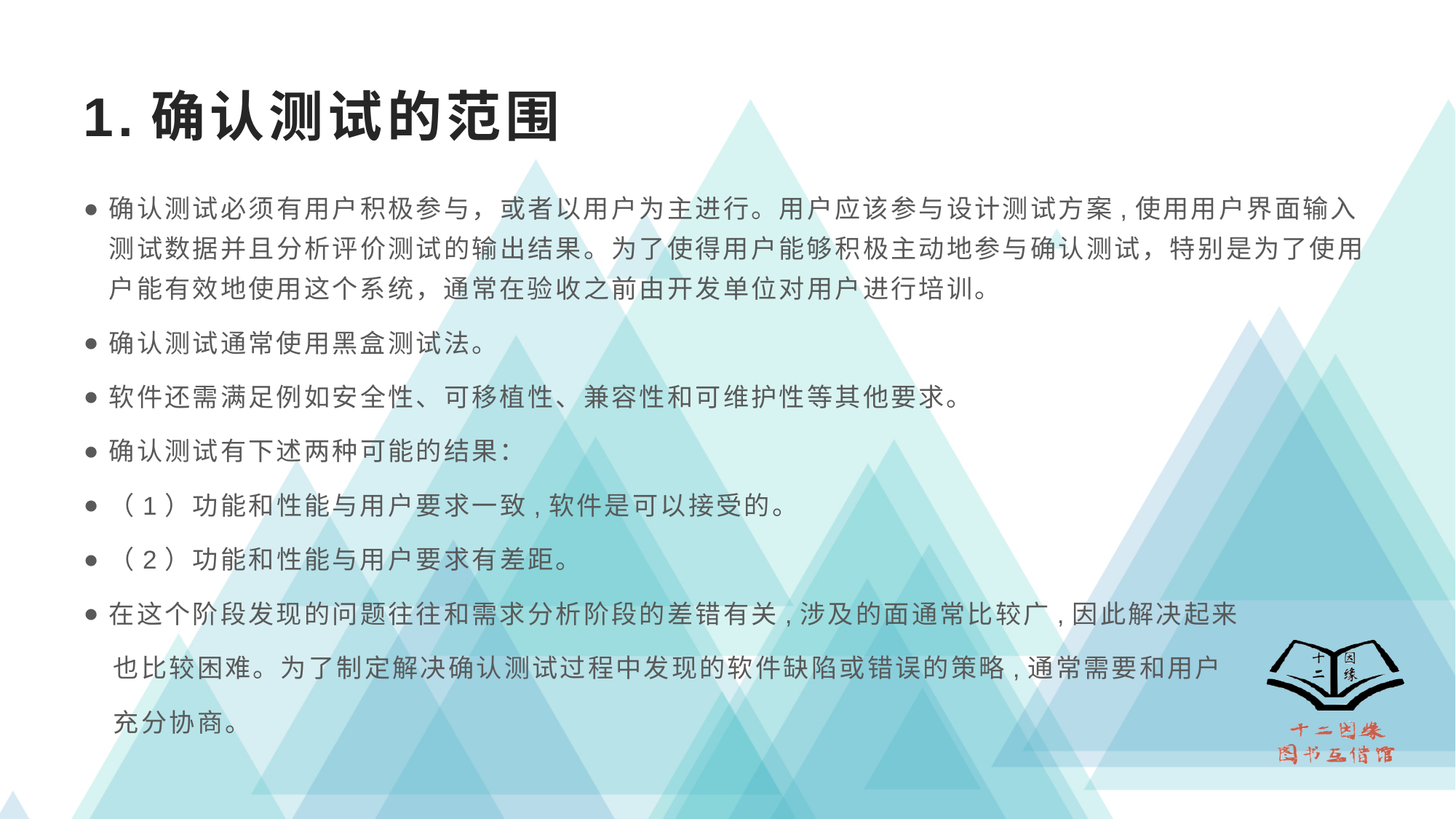

# 1.确认测试的范围
确认测试必须有用户积极参与，或者以用户为主进行。用户应该参与设计测试方案,使用用户界面输入测试数据并且分析评价测试的输出结果。为了使得用户能够积极主动地参与确认测试，特别是为了使用户能有效地使用这个系统，通常在验收之前由开发单位对用户进行培训。
确认测试通常使用黑盒测试法。
软件还需满足例如安全性、可移植性、兼容性和可维护性等其他要求。
确认测试有下述两种可能的结果：
（1）功能和性能与用户要求一致,软件是可以接受的。
（2）功能和性能与用户要求有差距。
在这个阶段发现的问题往往和需求分析阶段的差错有关,涉及的面通常比较广,因此解决起来
   也比较困难。为了制定解决确认测试过程中发现的软件缺陷或错误的策略,通常需要和用户
   充分协商。